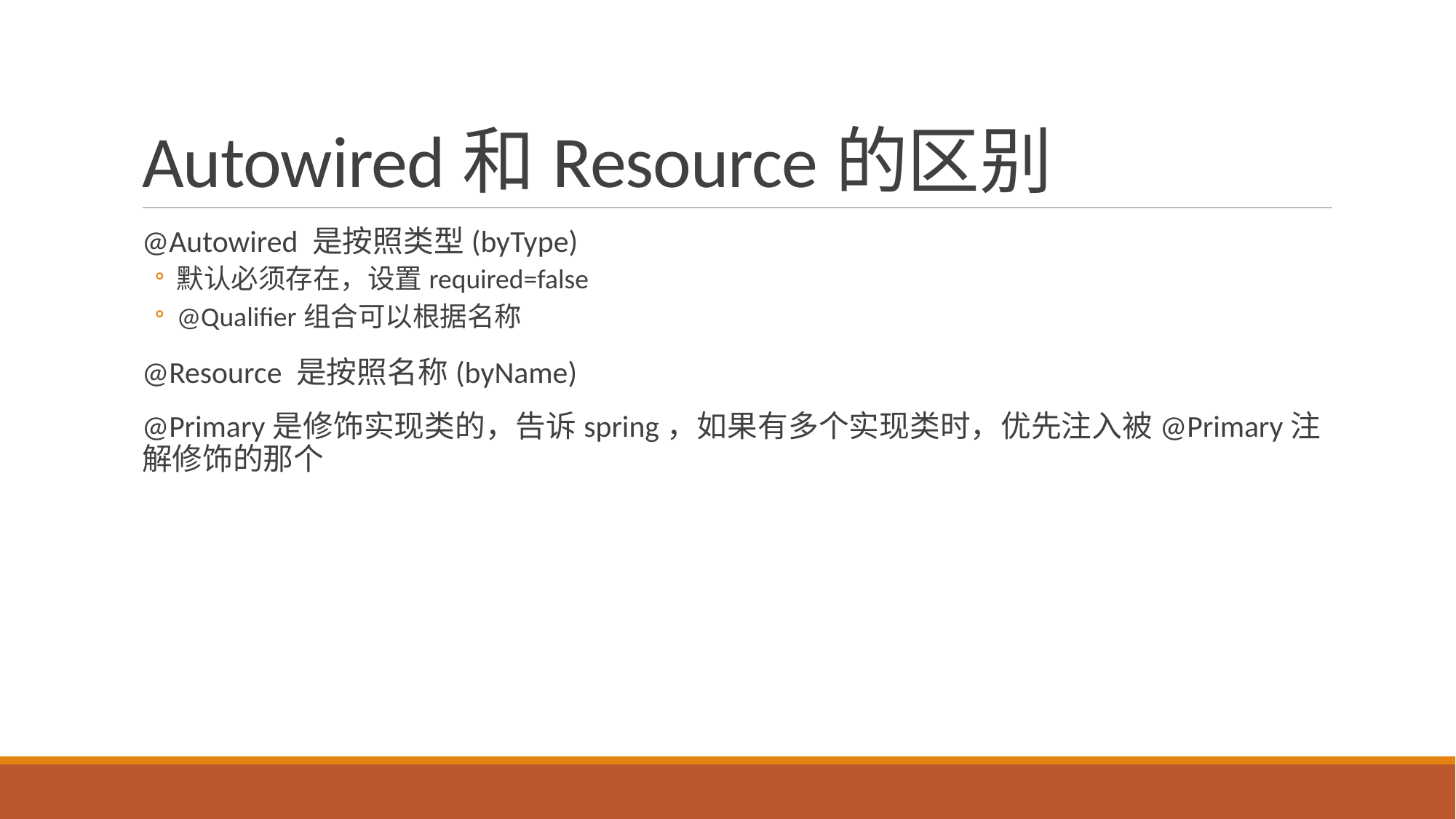

# Autowired和Resource的区别
@Autowired 是按照类型(byType)
默认必须存在，设置required=false
@Qualifier组合可以根据名称
@Resource 是按照名称(byName)
@Primary是修饰实现类的，告诉spring，如果有多个实现类时，优先注入被@Primary注解修饰的那个